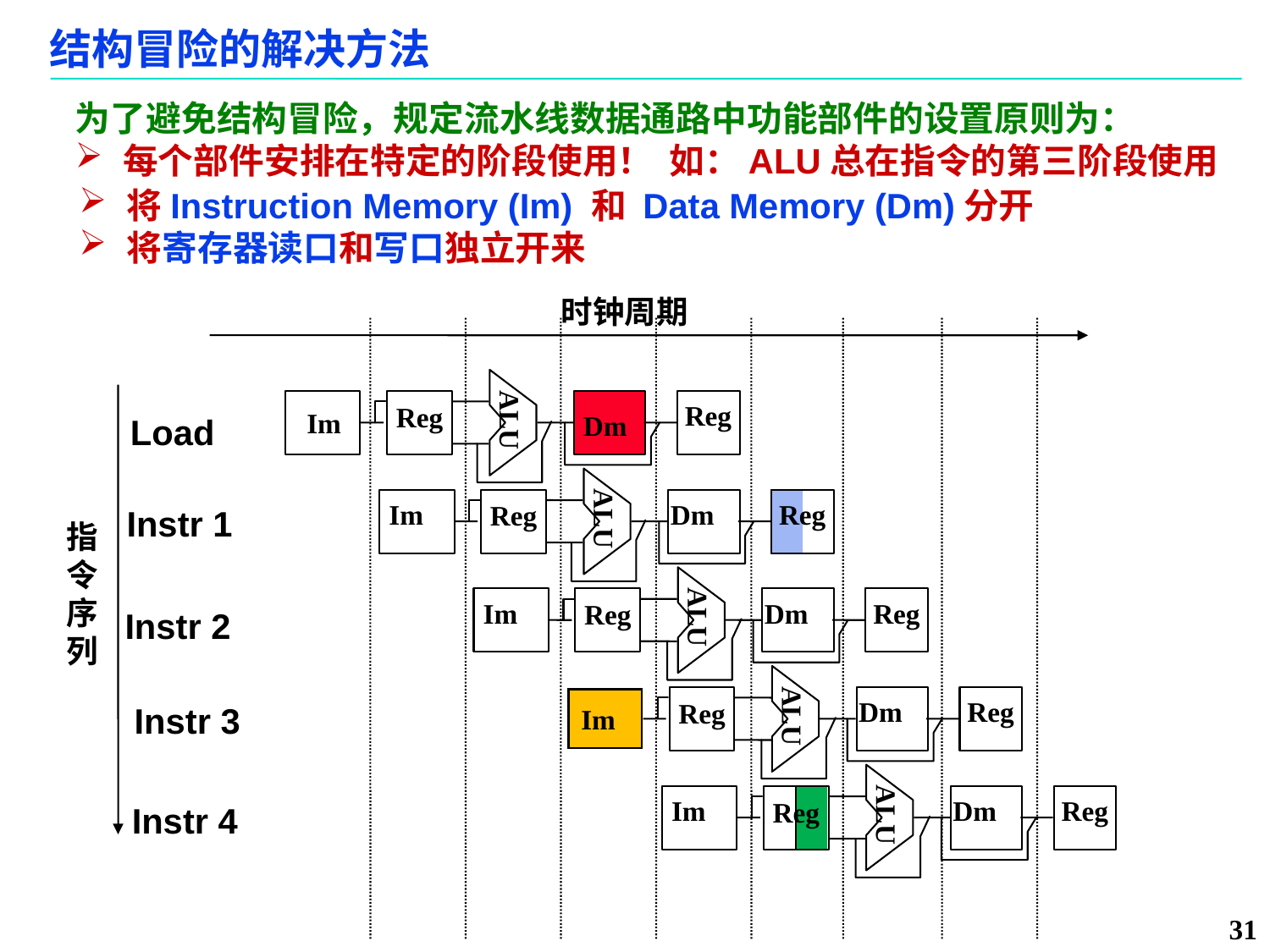

# 结构冒险的解决方法
为了避免结构冒险，规定流水线数据通路中功能部件的设置原则为：
每个部件安排在特定的阶段使用！  如：ALU总在指令的第三阶段使用
将Instruction Memory (Im) 和 Data Memory (Dm)分开
将寄存器读口和写口独立开来
时钟周期

Reg
Reg
ALU
Im

Dm
Load

ALU

Im

Dm
Reg
Reg
Instr 1

指令序列

ALU

Im

Dm
Reg
Reg
Instr 2

Dm
Reg
Im
Reg
Instr 3
ALU

ALU

Im

Dm
Reg
Reg
Instr 4